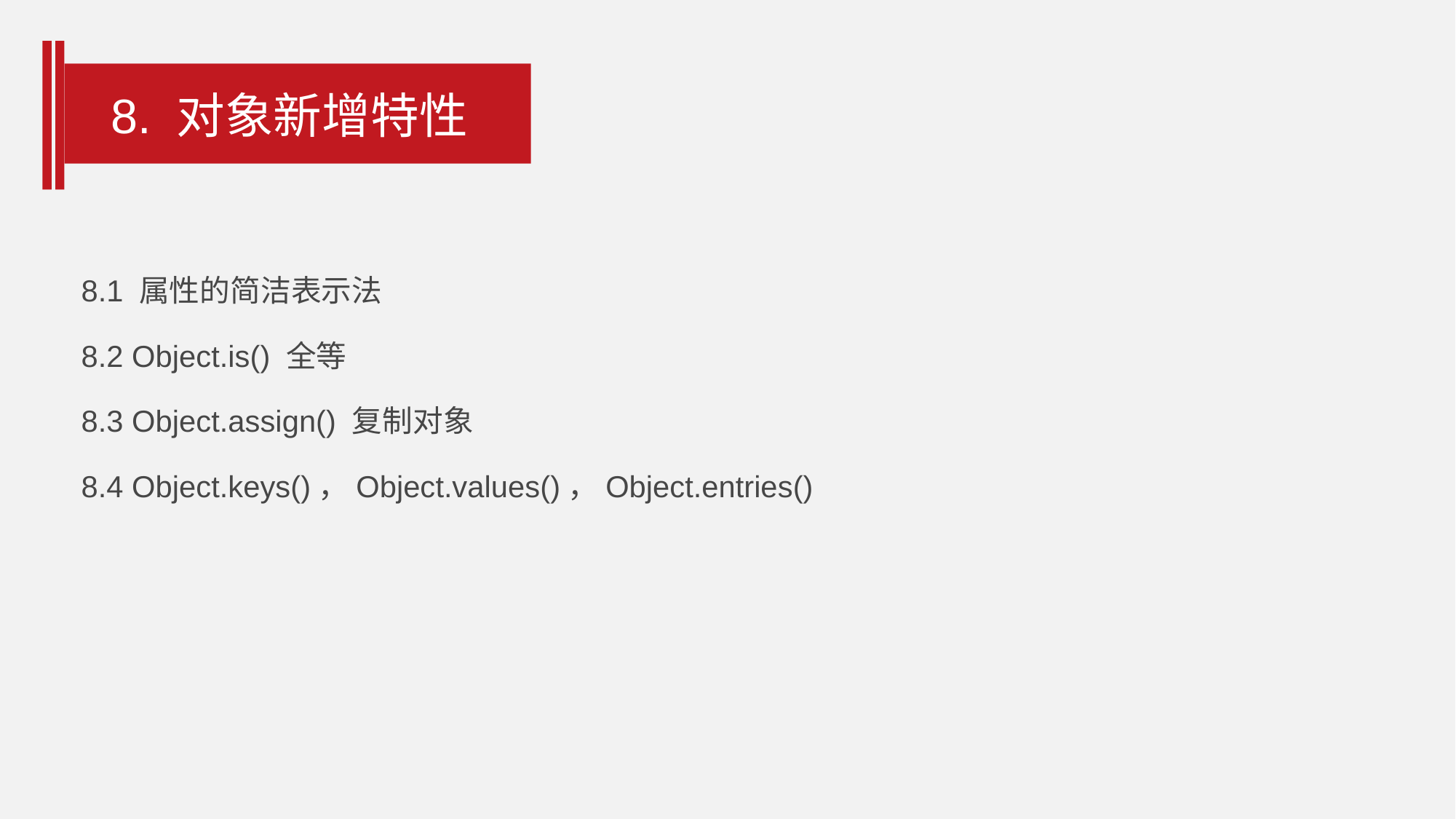

# 8. 对象新增特性
8.1 属性的简洁表示法
8.2 Object.is() 全等
8.3 Object.assign() 复制对象
8.4 Object.keys()，Object.values()，Object.entries()